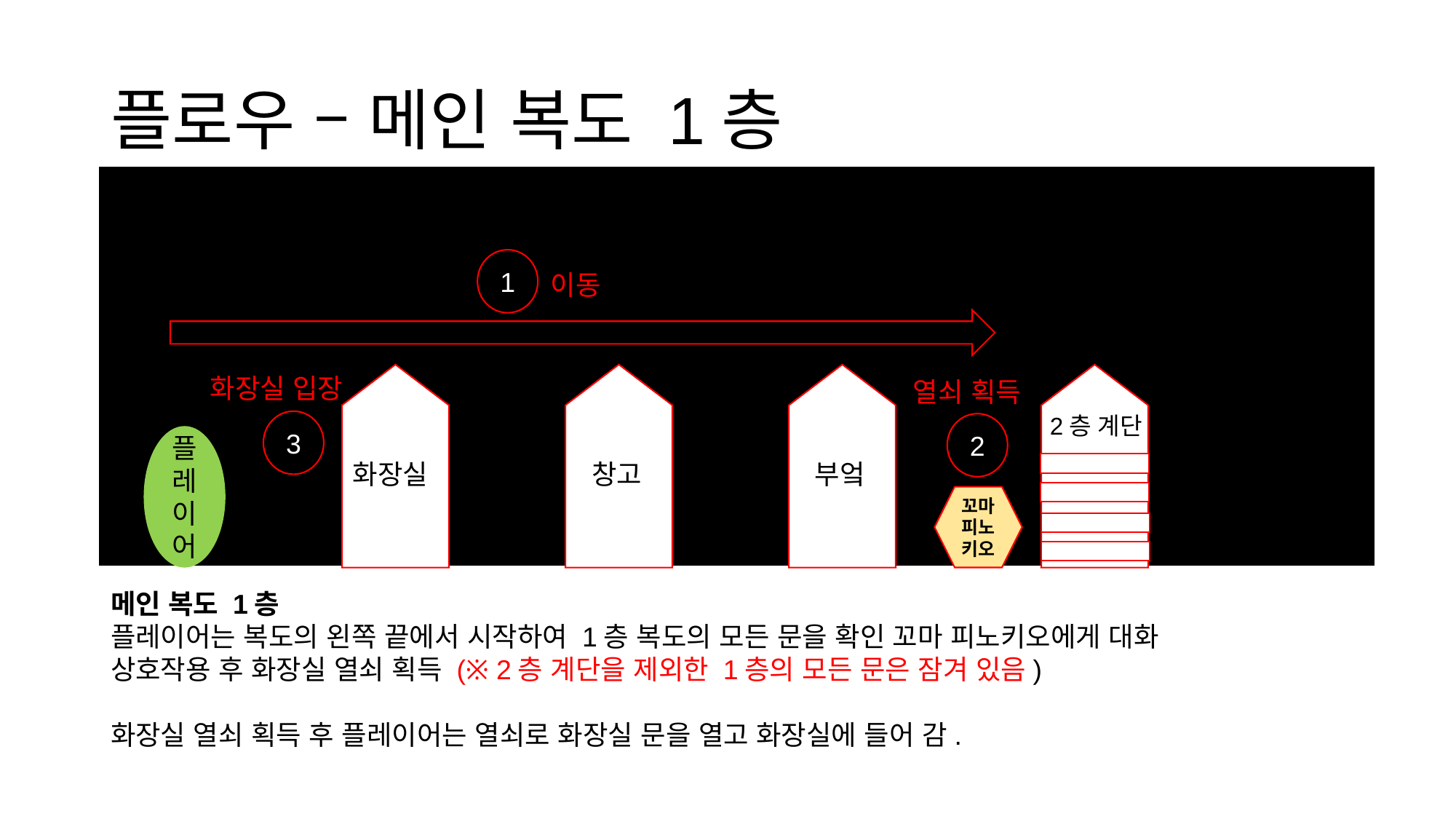

# 플로우 – 메인 복도 1층

2층 계단
플레이어

부엌
창고
화장실

1
이동

화장실 입장
열쇠 획득
3
2
꼬마 피노키오
메인 복도 1층
플레이어는 복도의 왼쪽 끝에서 시작하여 1층 복도의 모든 문을 확인 꼬마 피노키오에게 대화
상호작용 후 화장실 열쇠 획득 (※ 2층 계단을 제외한 1층의 모든 문은 잠겨 있음)

화장실 열쇠 획득 후 플레이어는 열쇠로 화장실 문을 열고 화장실에 들어 감.